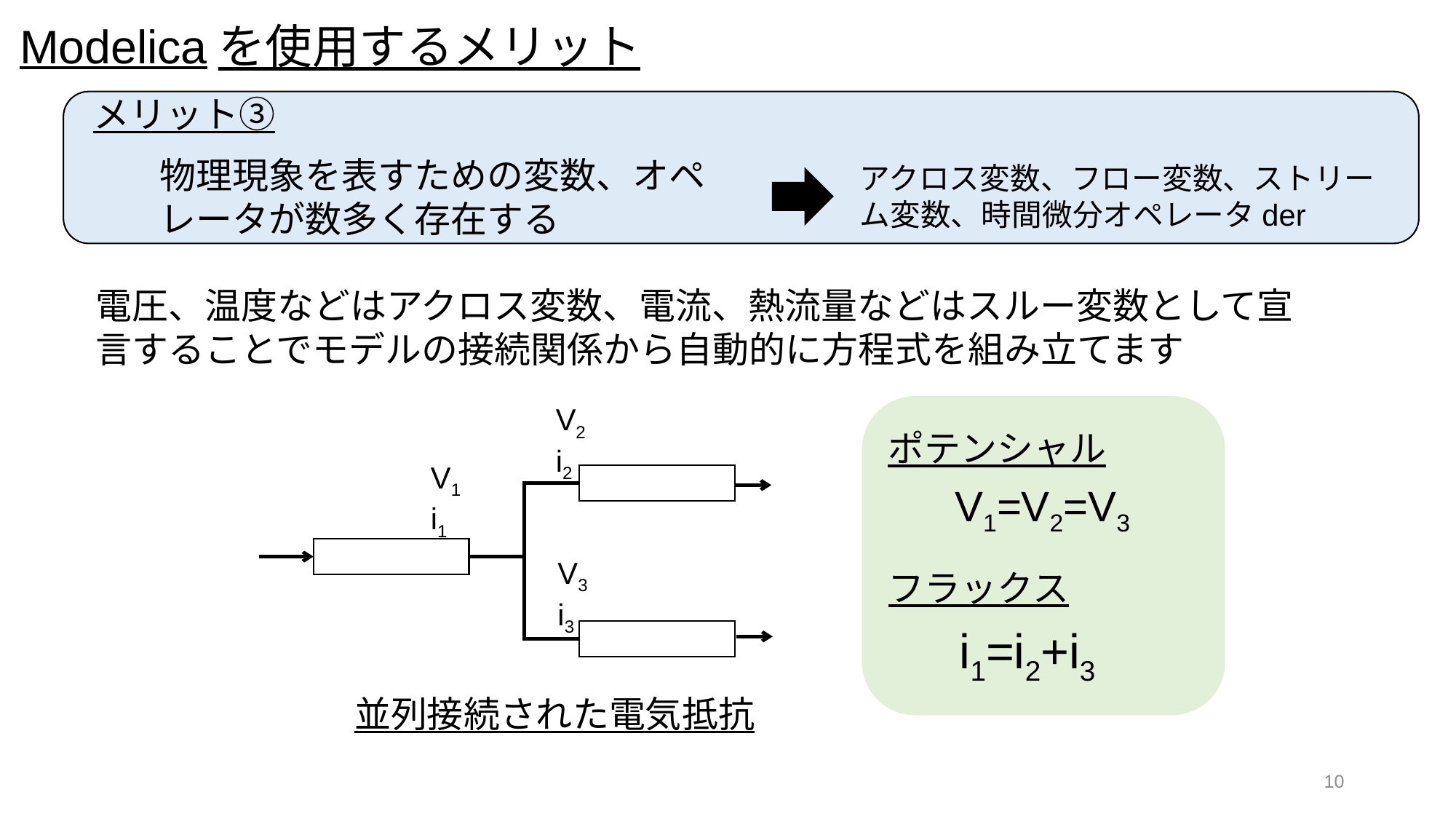

Modelicaを使用するメリット
メリット③

物理現象を表すための変数、オペレータが数多く存在する
アクロス変数、フロー変数、ストリーム変数、時間微分オペレータder

電圧、温度などはアクロス変数、電流、熱流量などはスルー変数として宣言することでモデルの接続関係から自動的に方程式を組み立てます
V2
i2

ポテンシャル
V1
i1

V1=V2=V3
V3
i3
フラックス
i1=i2+i3
並列接続された電気抵抗
10